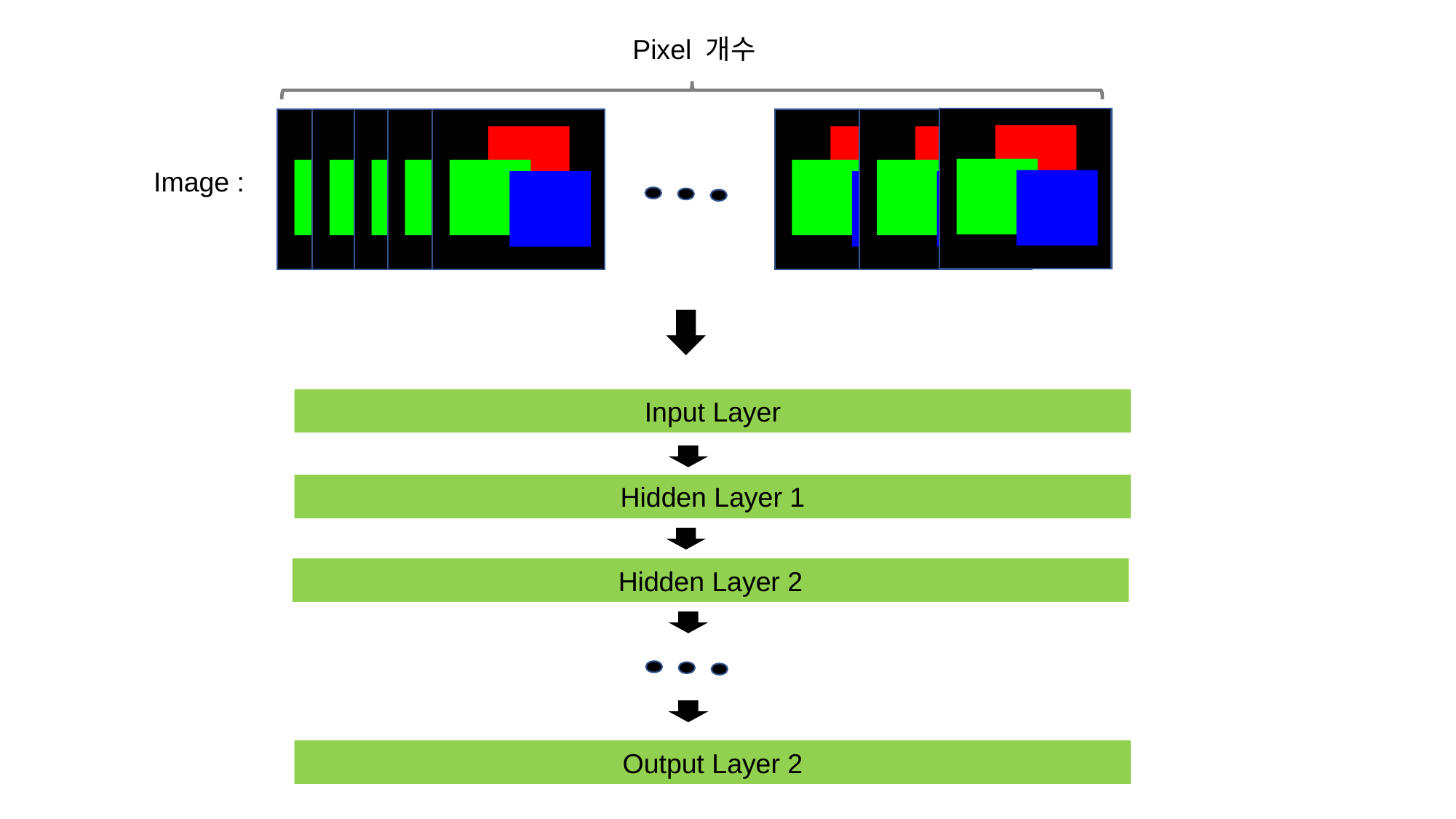

Pixel 개수

Image :

Input Layer

Hidden Layer 1

Hidden Layer 2

Output Layer 2